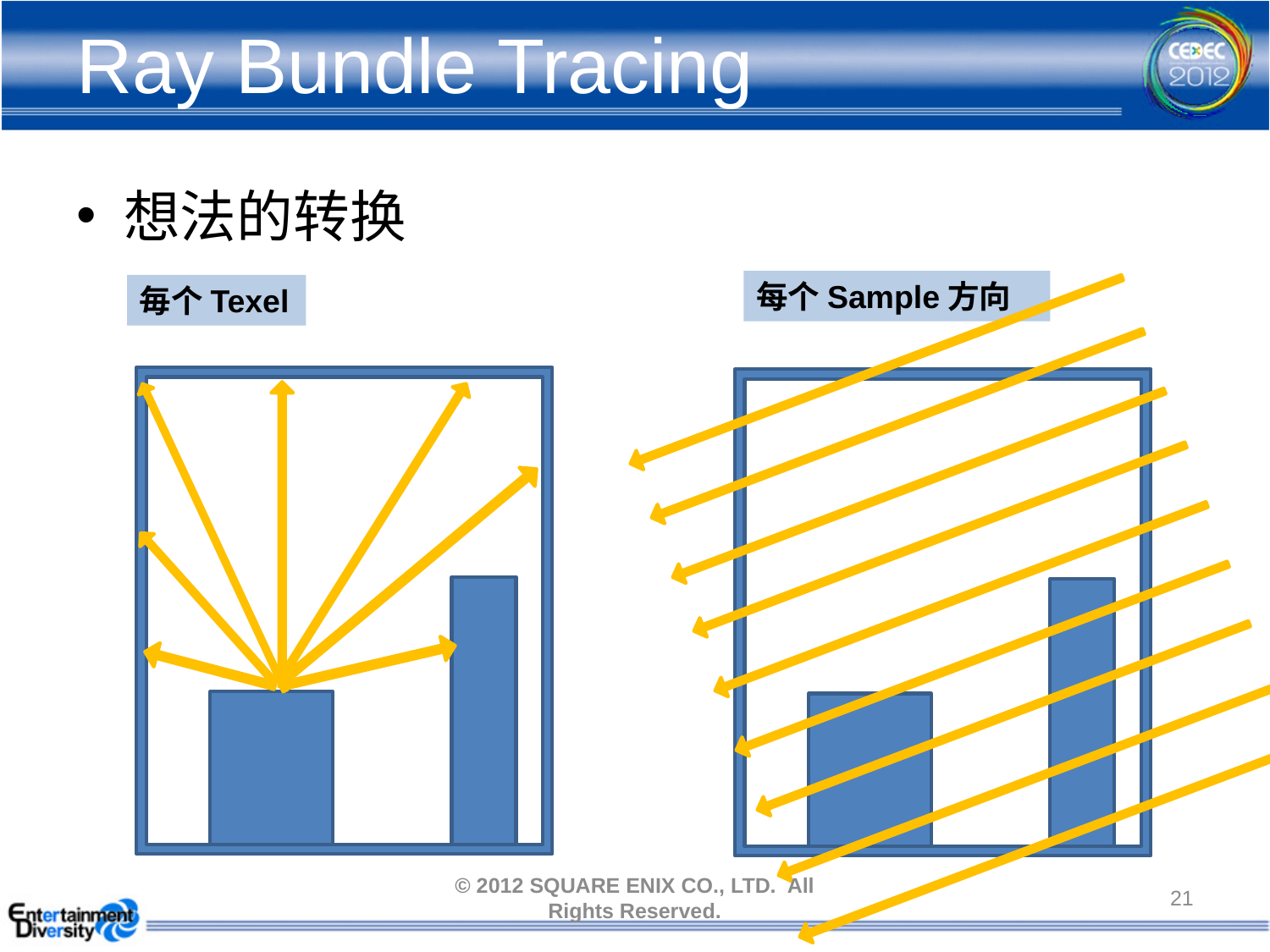

# Ray Bundle Tracing
想法的转换
每个Sample方向
毎个Texel

© 2012 SQUARE ENIX CO., LTD.  All Rights Reserved.
21